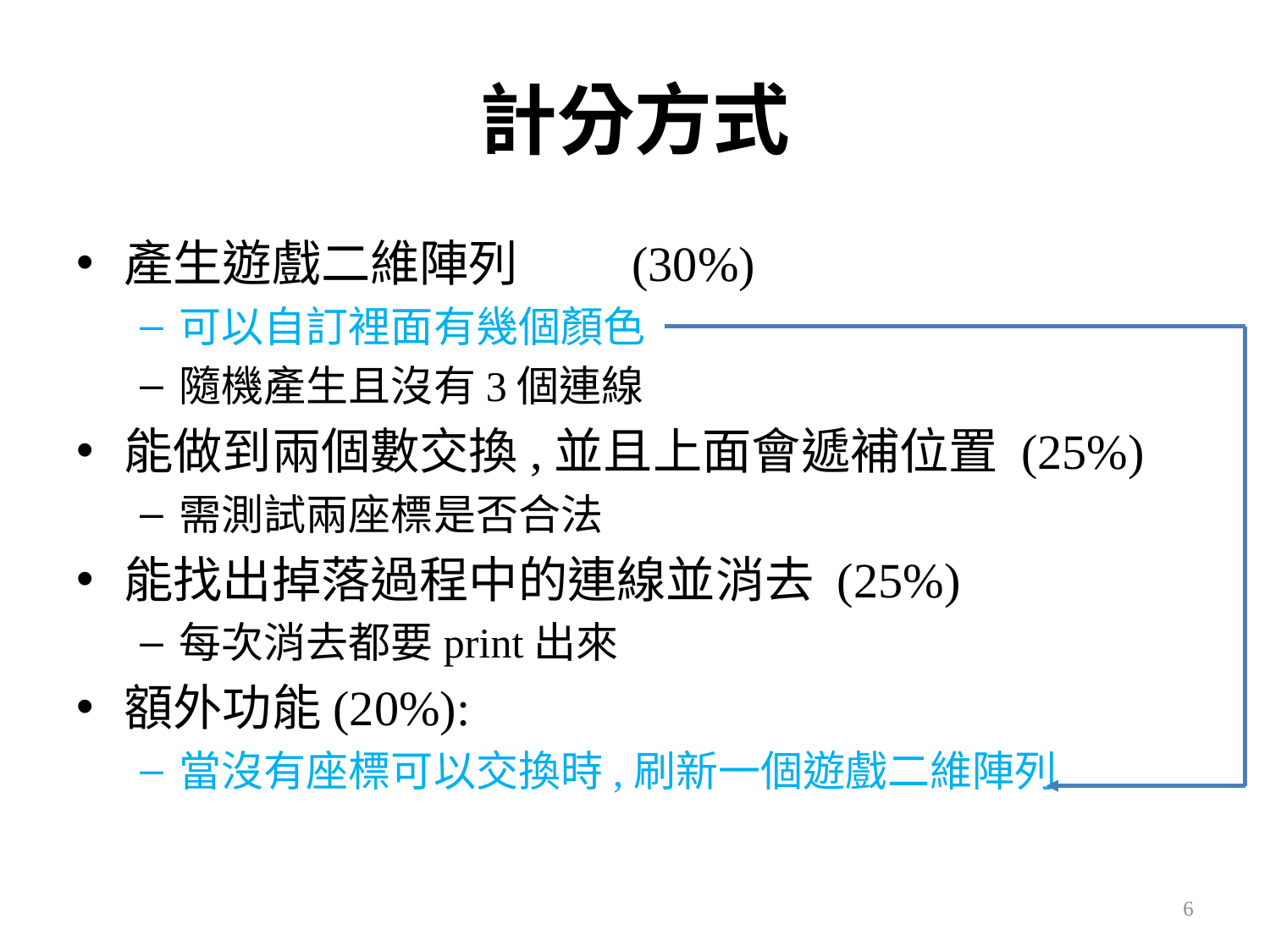

# 計分方式
產生遊戲二維陣列	(30%)
可以自訂裡面有幾個顏色
隨機產生且沒有3個連線
能做到兩個數交換,並且上面會遞補位置 (25%)
需測試兩座標是否合法
能找出掉落過程中的連線並消去 (25%)
每次消去都要print出來
額外功能(20%):
當沒有座標可以交換時,刷新一個遊戲二維陣列

6